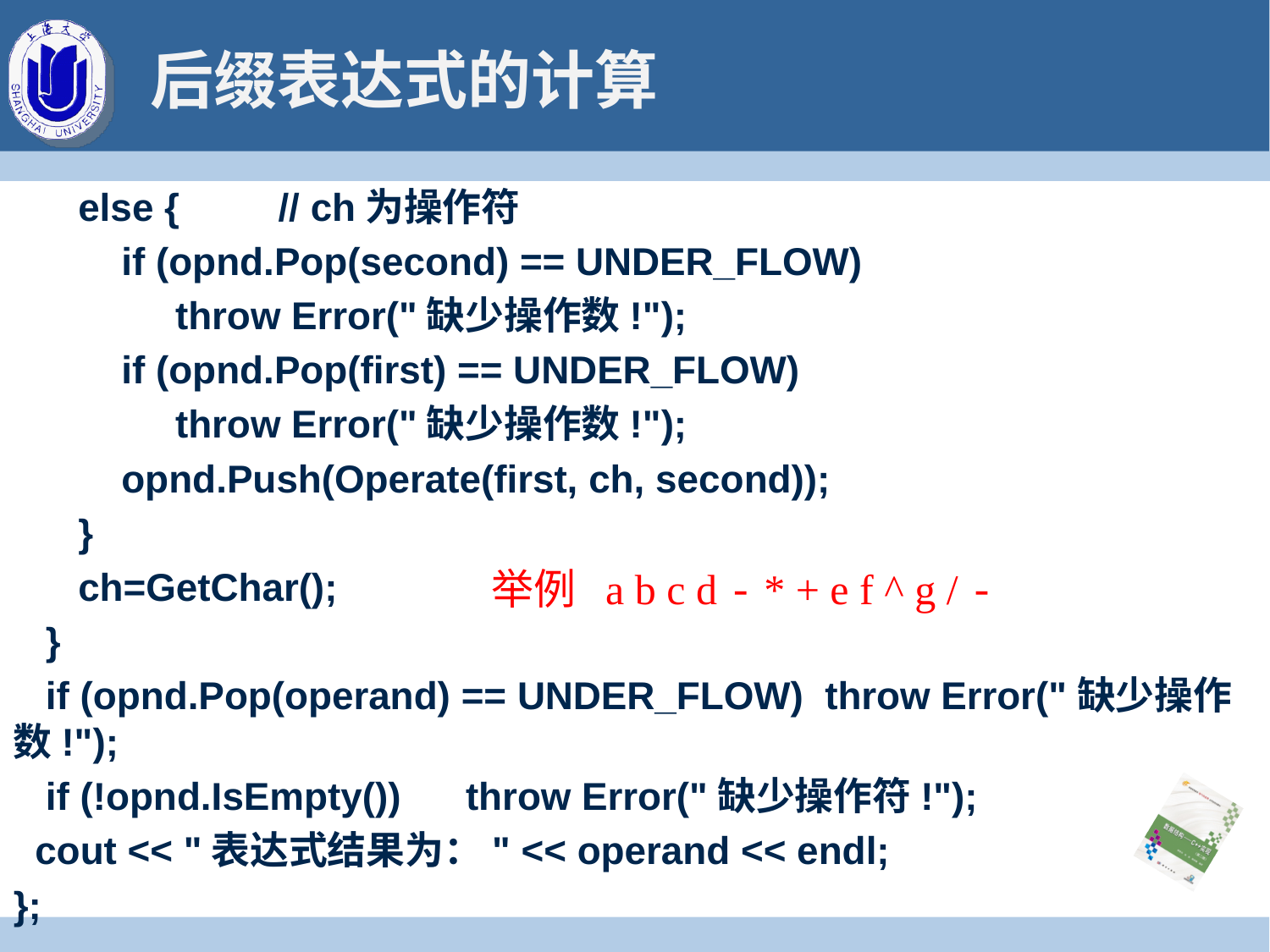

# 后缀表达式的计算
      else {	 // ch为操作符
          if (opnd.Pop(second) == UNDER_FLOW)
               throw Error("缺少操作数!");
          if (opnd.Pop(first) == UNDER_FLOW)
               throw Error("缺少操作数!");
          opnd.Push(Operate(first, ch, second));
      }
      ch=GetChar();
   }
   if (opnd.Pop(operand) == UNDER_FLOW)  throw Error("缺少操作数!");
   if (!opnd.IsEmpty())      throw Error("缺少操作符!");
  cout << "表达式结果为：" << operand << endl;
};
举例  a b c d - * + e f ^ g / -